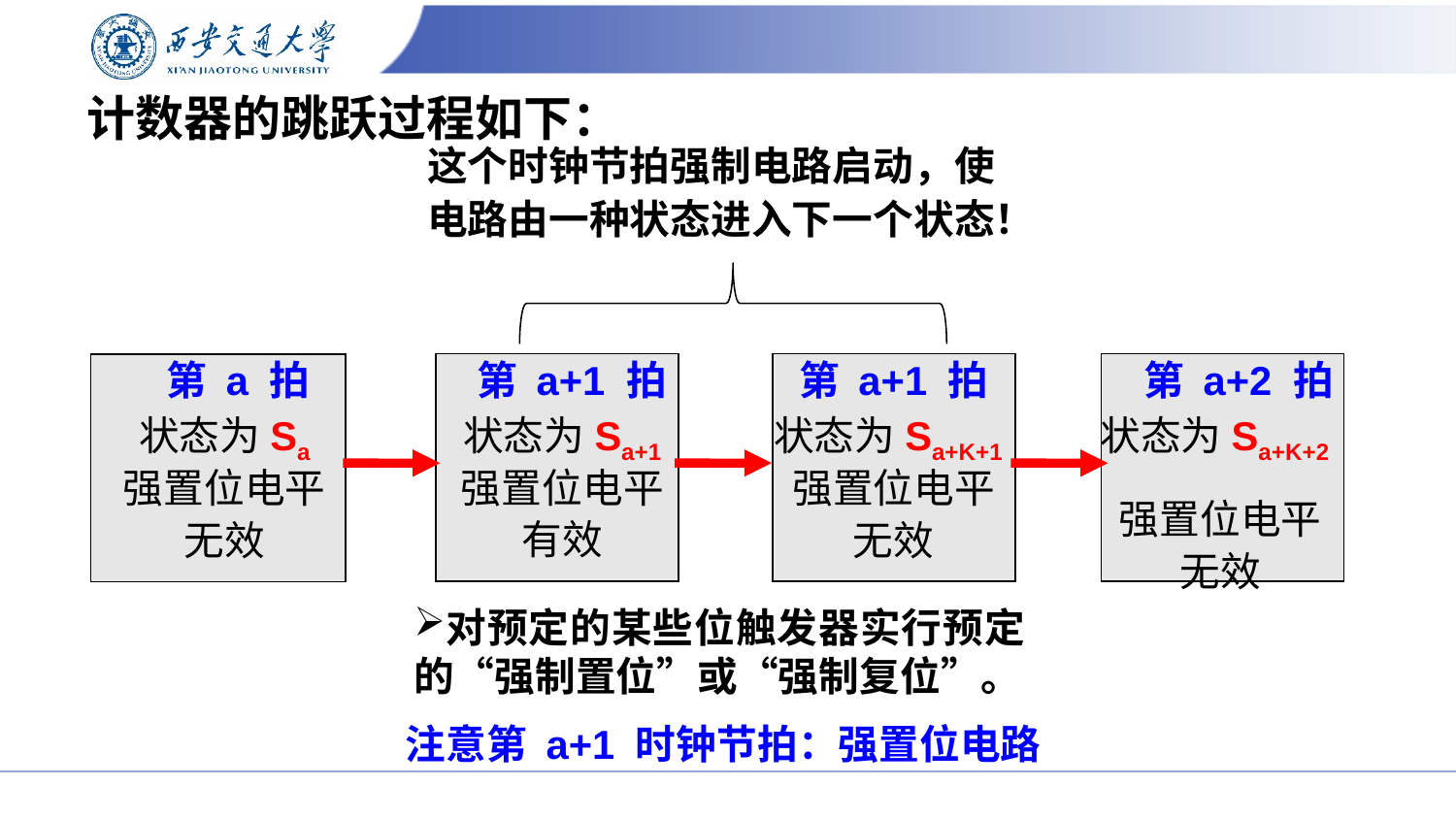

计数器的跳跃过程如下：

这个时钟节拍强制电路启动，使
电路由一种状态进入下一个状态！

 第 a+1 拍
状态为Sa+1
强置位电平
有效
   第 a+2 拍
状态为Sa+K+2
强置位电平
无效
  第 a 拍
状态为Sa
强置位电平
无效
第 a+1 拍
状态为Sa+K+1
强置位电平
无效

对预定的某些位触发器实行预定的“强制置位”或“强制复位”。
注意第 a+1 时钟节拍：强置位电路